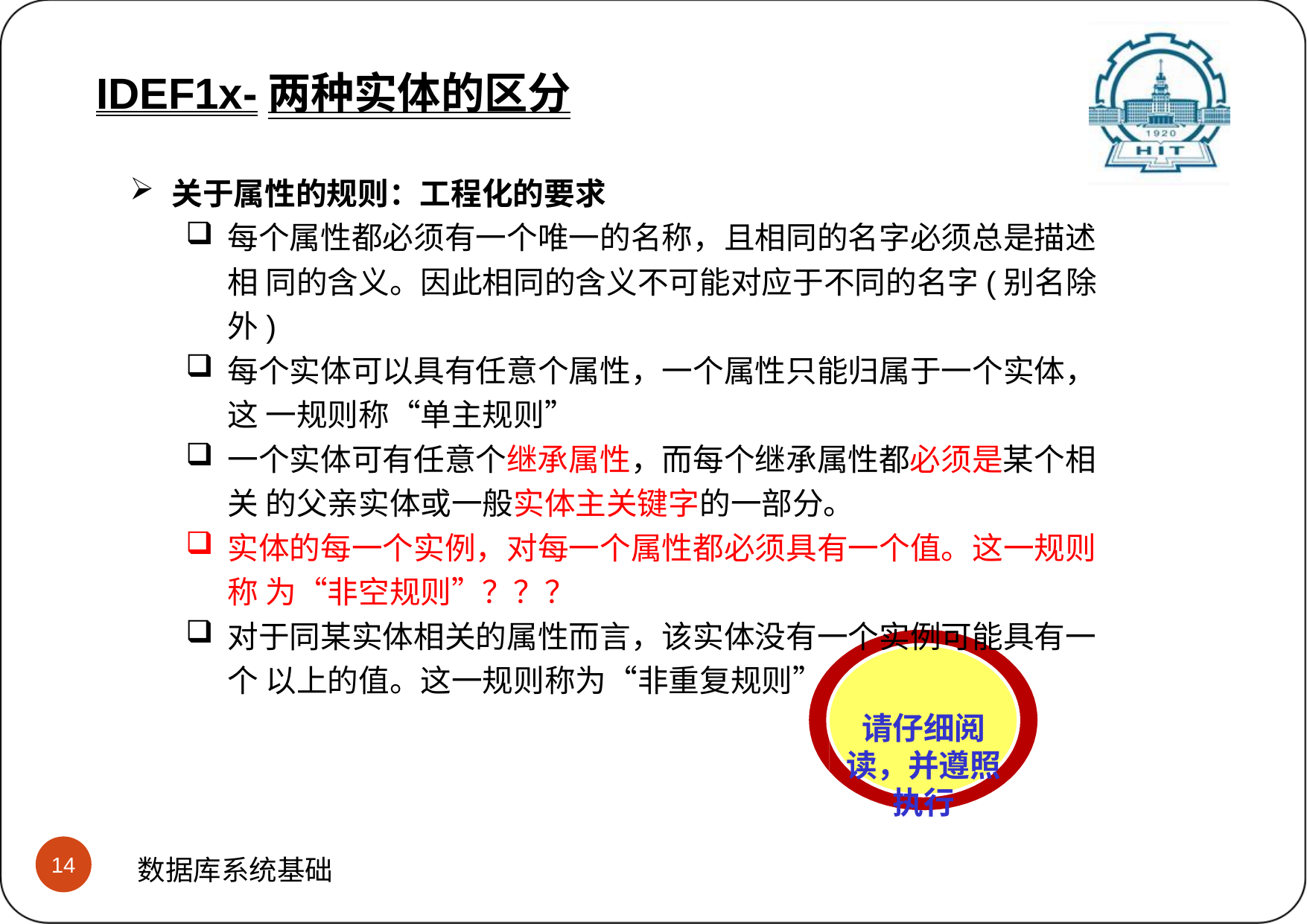

# IDEF1x-两种实体的区分 (5)关于属性和关键字
IDEF1x-两种实体的区分
关于属性的规则：工程化的要求
每个属性都必须有一个唯一的名称，且相同的名字必须总是描述相 同的含义。因此相同的含义不可能对应于不同的名字(别名除外)
每个实体可以具有任意个属性，一个属性只能归属于一个实体，这 一规则称“单主规则”
一个实体可有任意个继承属性，而每个继承属性都必须是某个相关 的父亲实体或一般实体主关键字的一部分。
实体的每一个实例，对每一个属性都必须具有一个值。这一规则称 为“非空规则”？？？
对于同某实体相关的属性而言，该实体没有一个实例可能具有一个 以上的值。这一规则称为“非重复规则”
请仔细阅 读，并遵照 执行